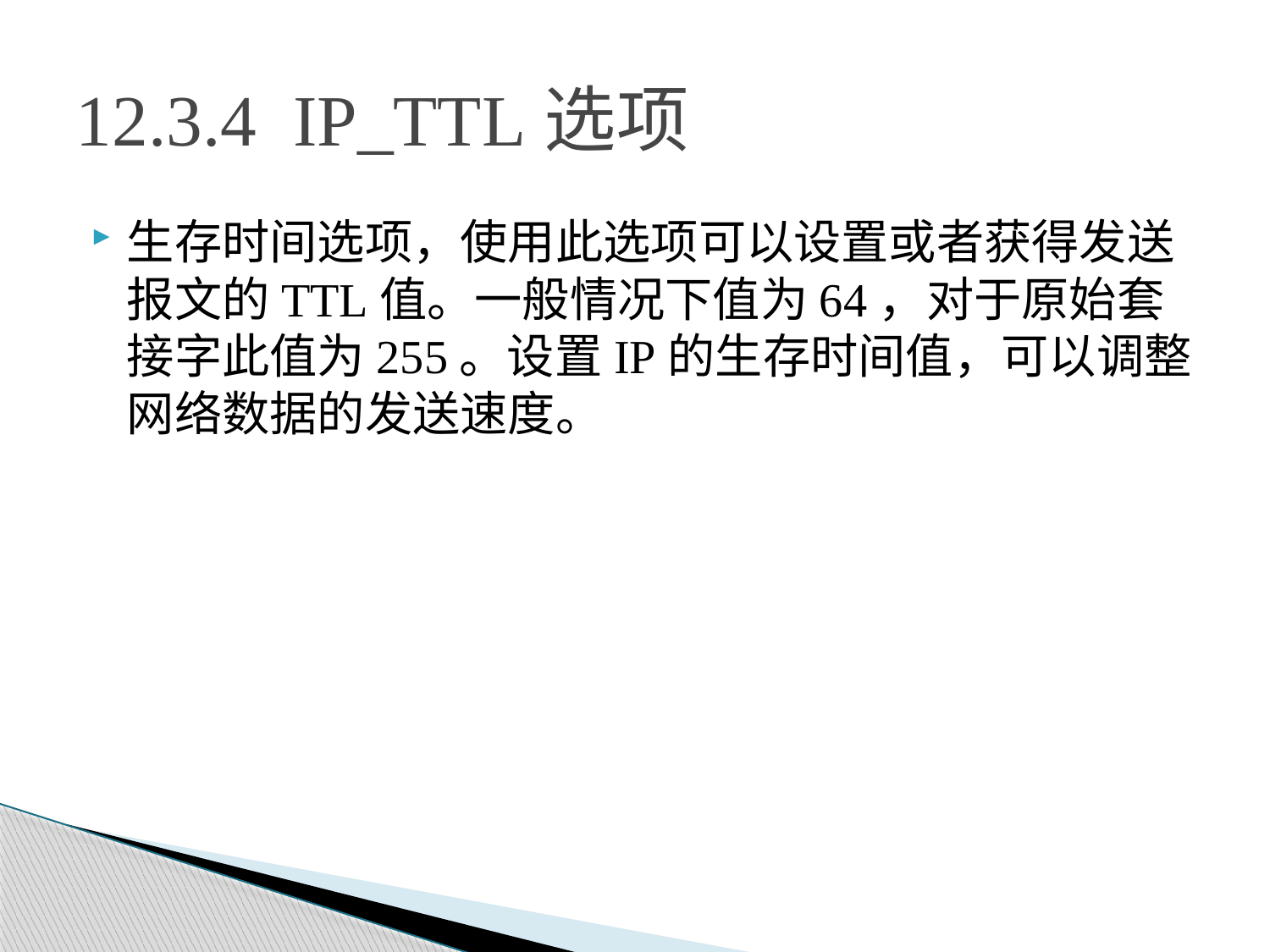

# 12.3.4  IP_TTL选项
生存时间选项，使用此选项可以设置或者获得发送报文的TTL值。一般情况下值为64，对于原始套接字此值为255。设置IP的生存时间值，可以调整网络数据的发送速度。